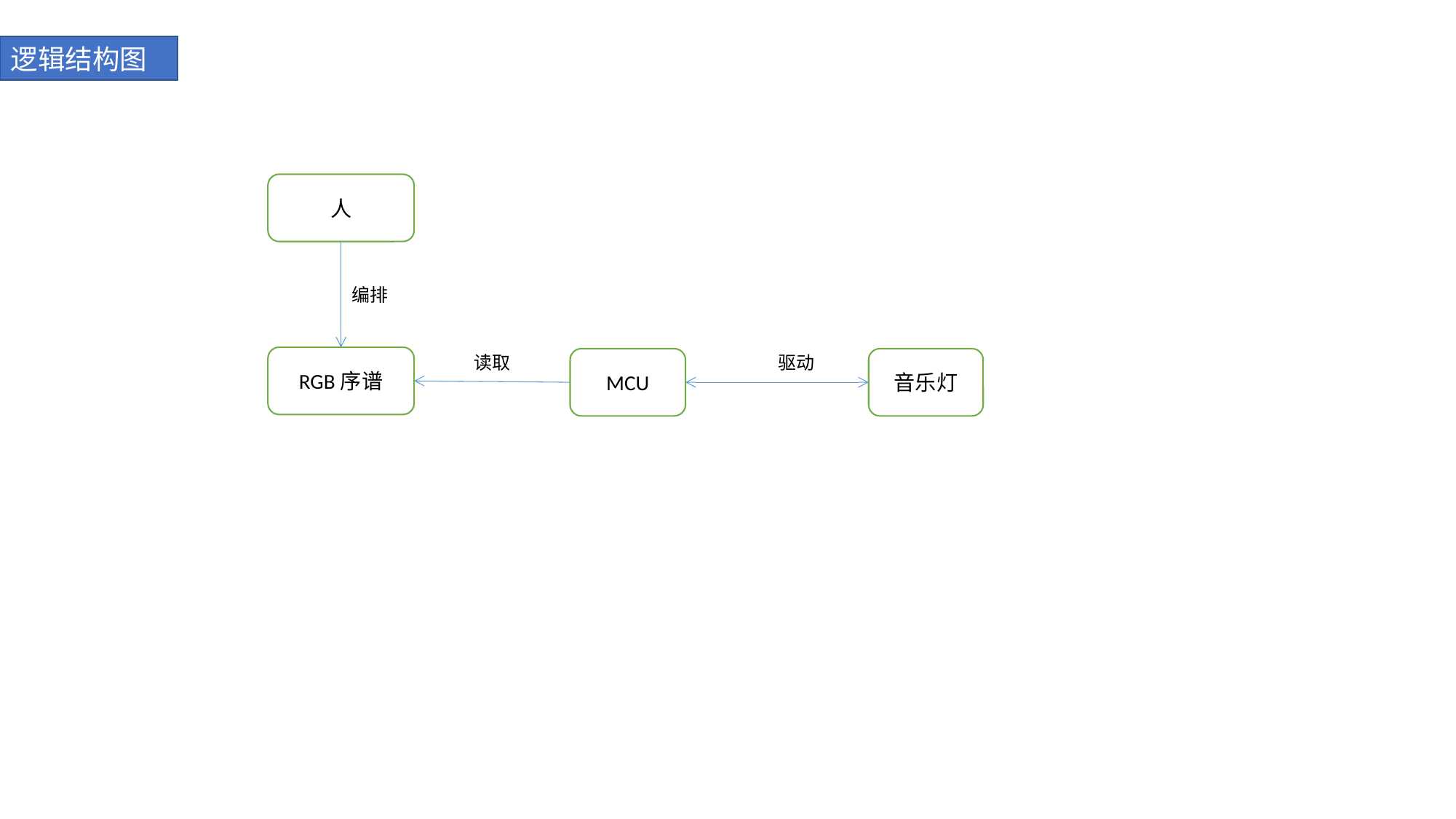

逻辑结构图
人
编排
读取
驱动
RGB序谱
MCU
音乐灯